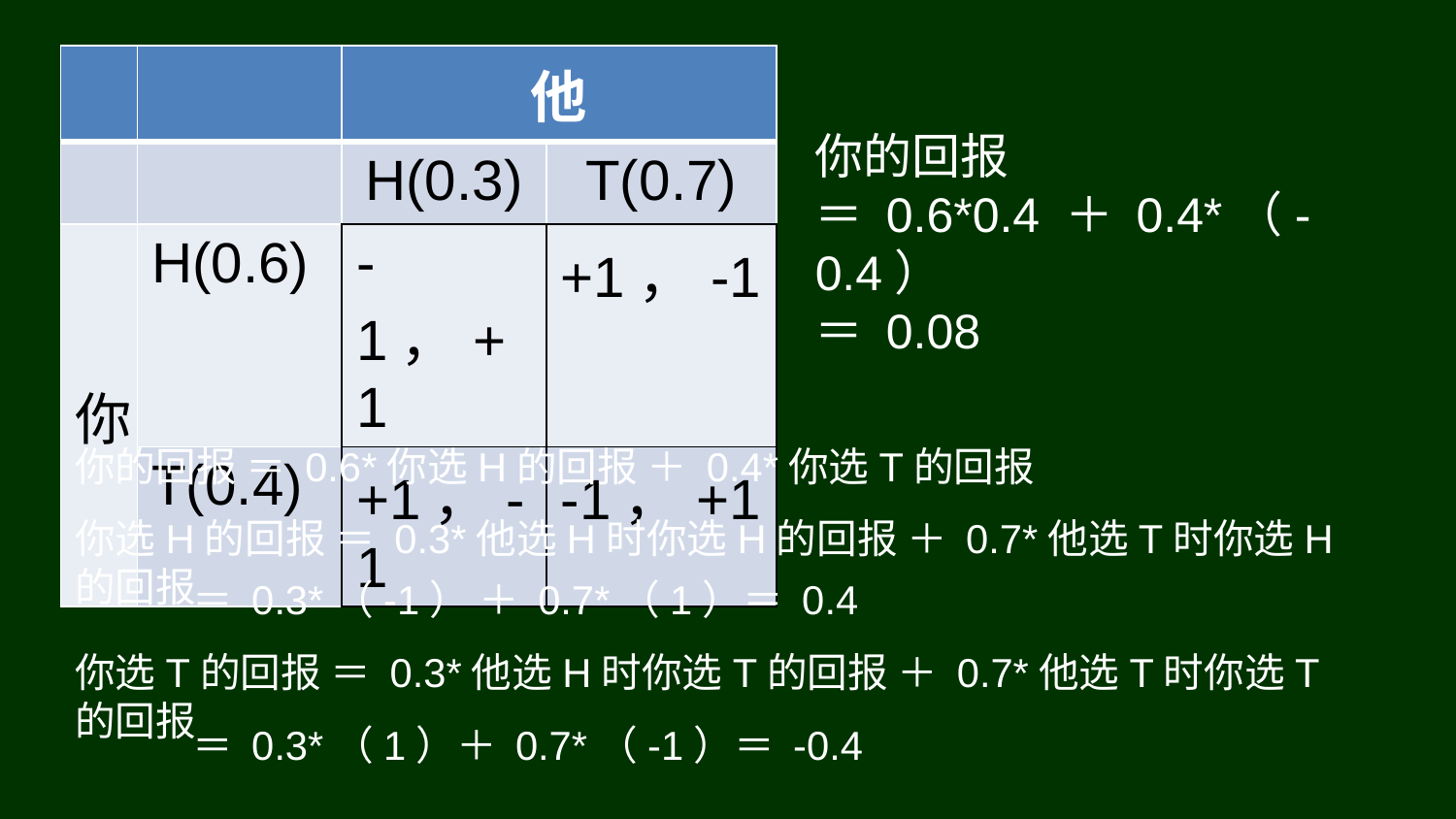

|  |  | 他 |  |
| --- | --- | --- | --- |
|  |  | H(0.3) | T(0.7) |
| 你 | H(0.6) | -1，+1 | +1，-1 |
|  | T(0.4) | +1，-1 | -1，+1 |
你的回报
＝ 0.6*0.4 ＋ 0.4*（-0.4）
＝ 0.08
你的回报 ＝ 0.6*你选H的回报 ＋ 0.4*你选T的回报
你选H的回报 ＝ 0.3*他选H时你选H的回报 ＋ 0.7*他选T时你选H的回报
            ＝ 0.3*（-1） ＋ 0.7*（1）＝ 0.4
你选T的回报 ＝ 0.3*他选H时你选T的回报 ＋ 0.7*他选T时你选T的回报
            ＝ 0.3*（1）＋ 0.7*（-1）＝ -0.4